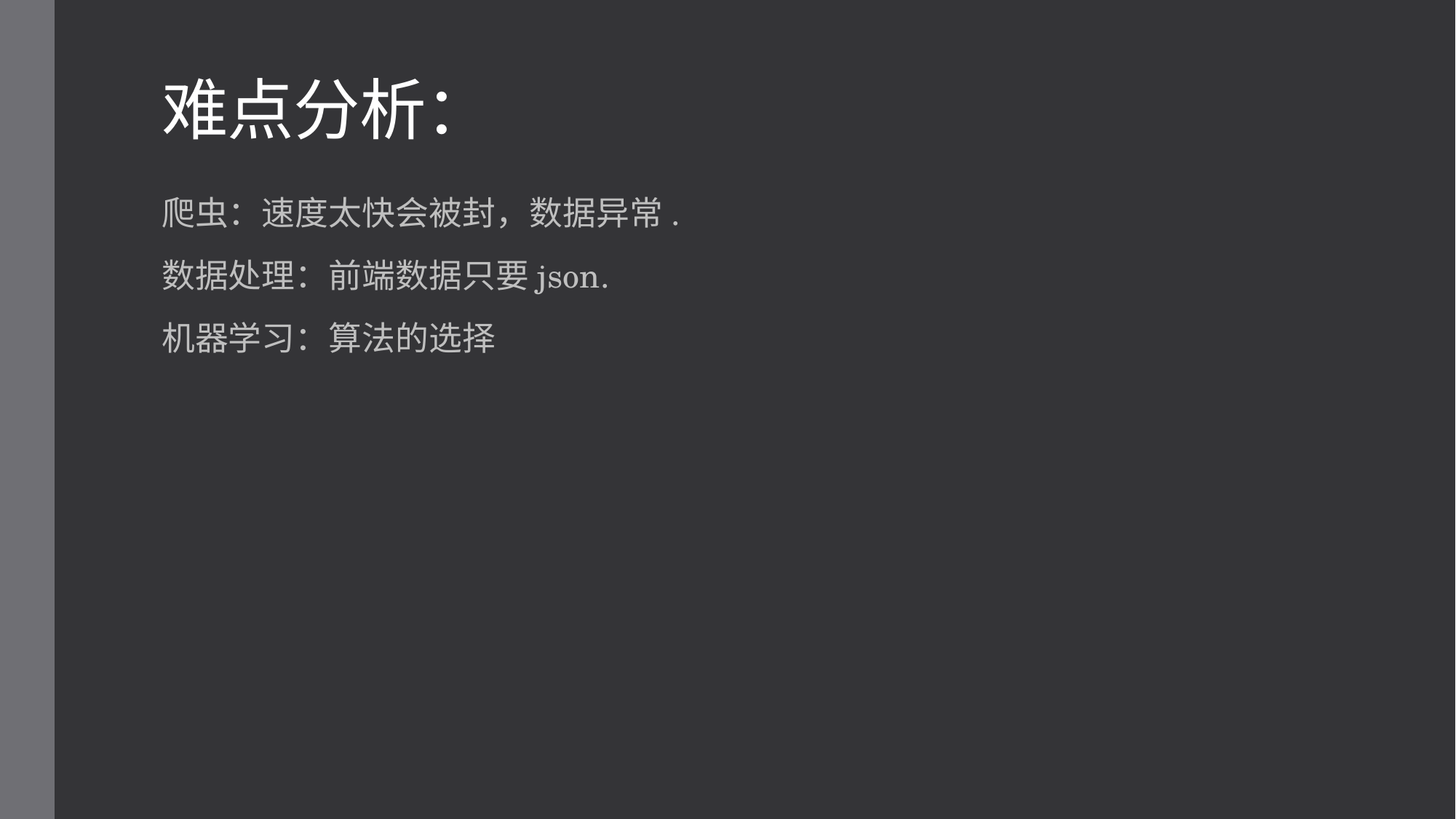

# 难点分析：
爬虫：速度太快会被封，数据异常.
数据处理：前端数据只要json.
机器学习：算法的选择